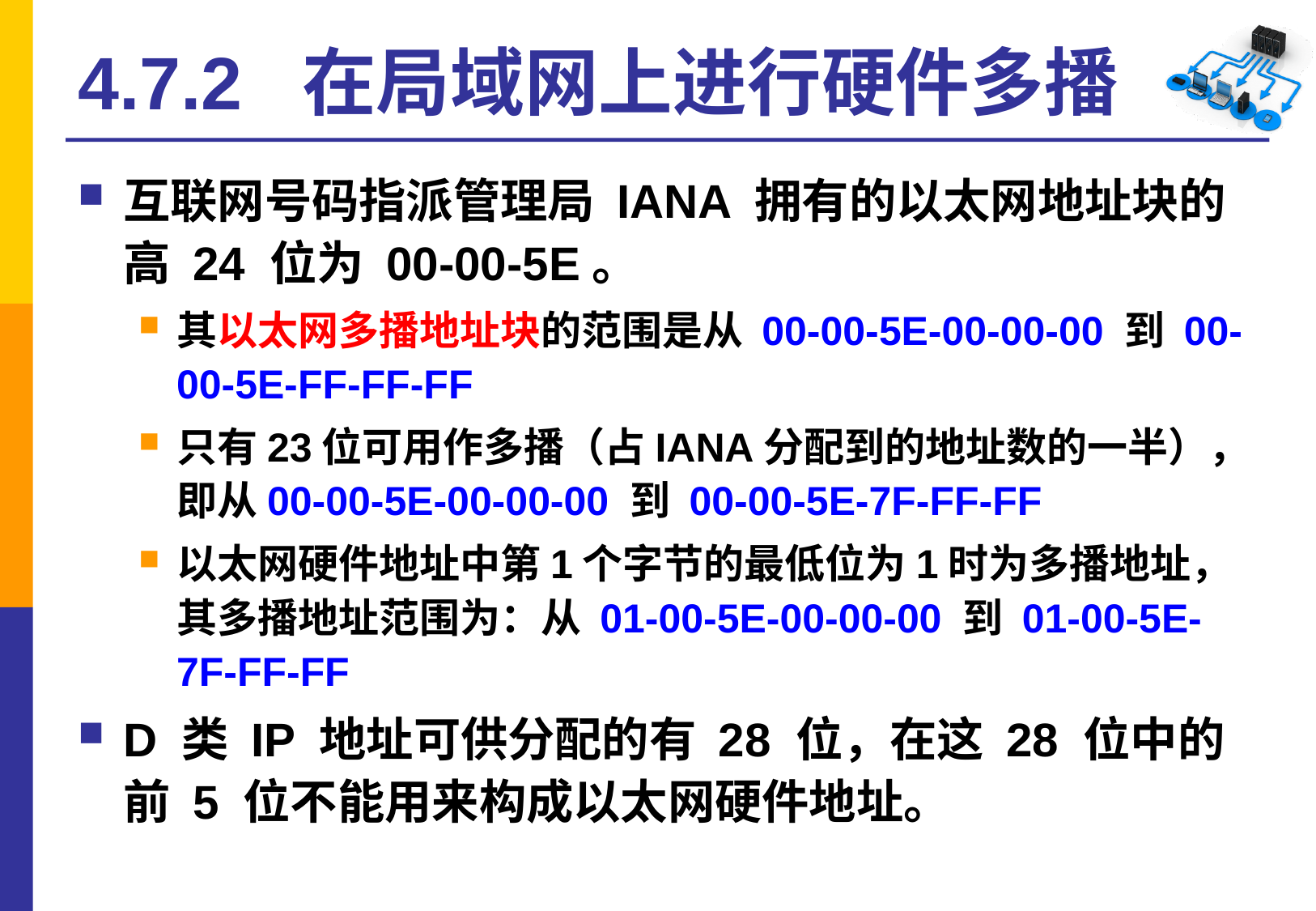

# 4.7.2  在局域网上进行硬件多播
互联网号码指派管理局 IANA 拥有的以太网地址块的高 24 位为 00-00-5E。
其以太网多播地址块的范围是从 00-00-5E-00-00-00 到 00-00-5E-FF-FF-FF
只有23位可用作多播（占IANA分配到的地址数的一半），即从00-00-5E-00-00-00 到 00-00-5E-7F-FF-FF
以太网硬件地址中第1个字节的最低位为1时为多播地址，其多播地址范围为：从 01-00-5E-00-00-00 到 01-00-5E-7F-FF-FF
D 类 IP 地址可供分配的有 28 位，在这 28 位中的前 5 位不能用来构成以太网硬件地址。